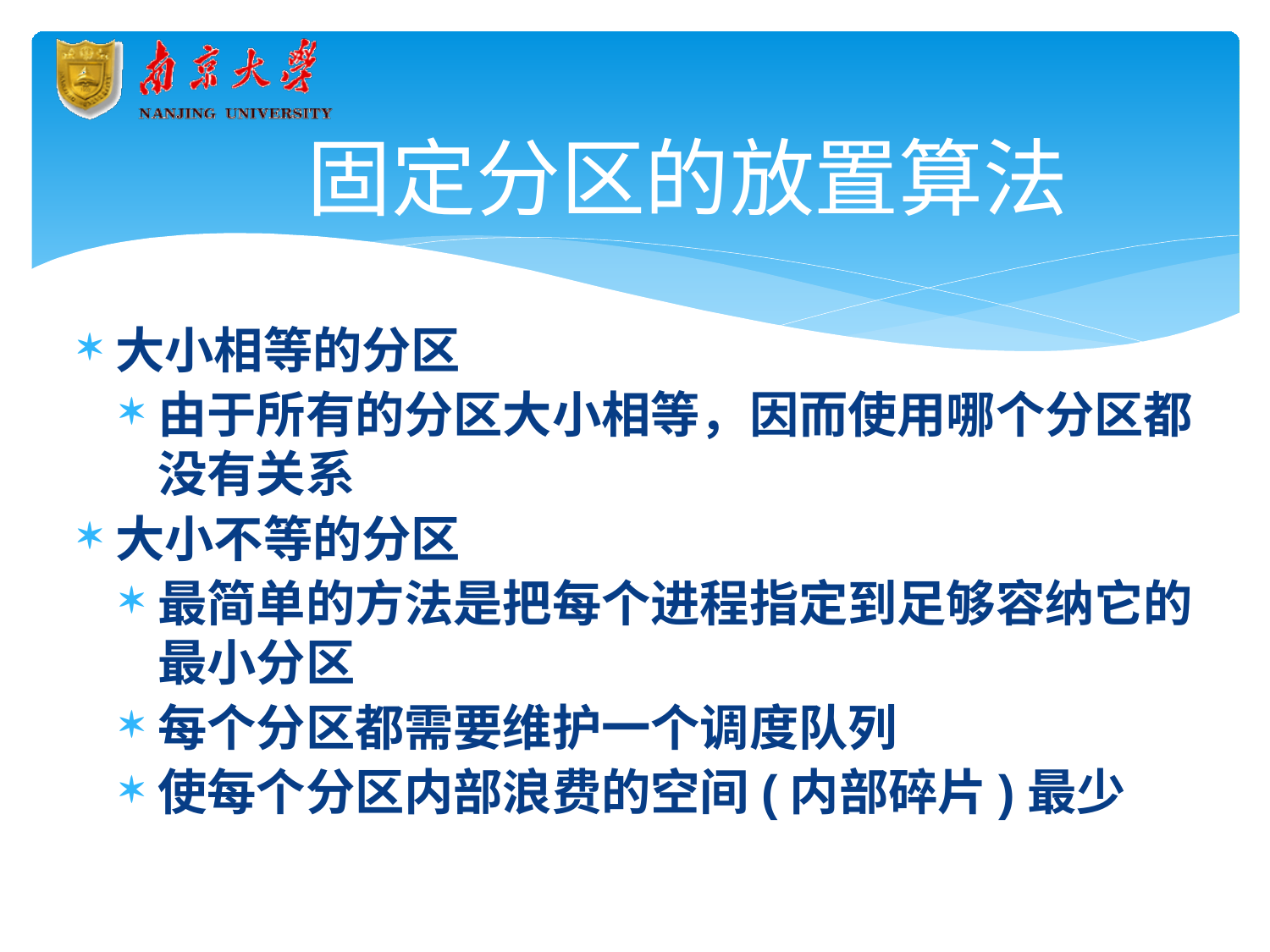

# 固定分区的放置算法
大小相等的分区
由于所有的分区大小相等，因而使用哪个分区都 没有关系
大小不等的分区
最简单的方法是把每个进程指定到足够容纳它的 最小分区
每个分区都需要维护一个调度队列
使每个分区内部浪费的空间(内部碎片)最少